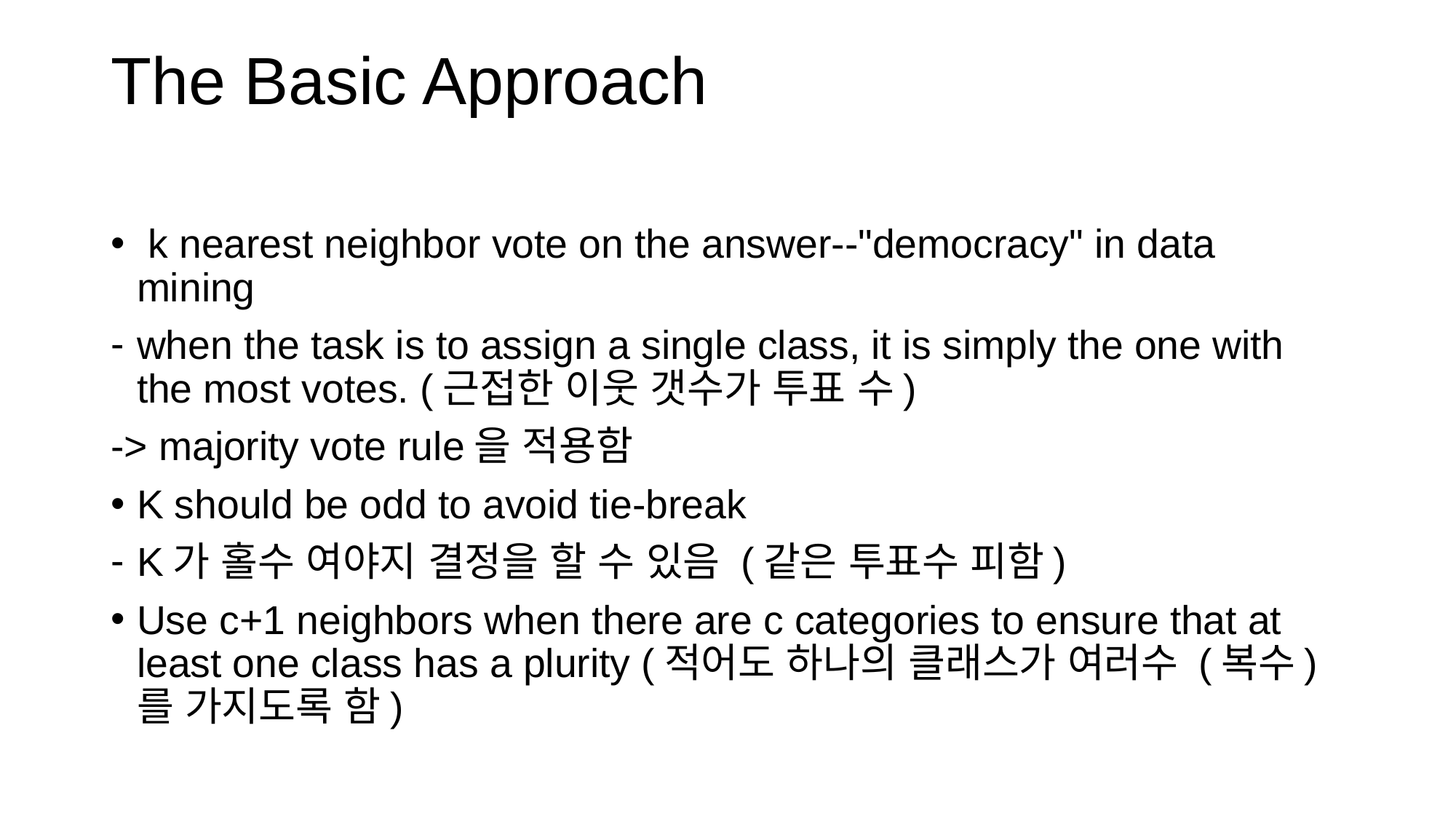

# The Basic Approach
 k nearest neighbor vote on the answer--"democracy" in data mining
when the task is to assign a single class, it is simply the one with the most votes. (근접한 이웃 갯수가 투표 수)
-> majority vote rule을 적용함
K should be odd to avoid tie-break
K가 홀수 여야지 결정을 할 수 있음 (같은 투표수 피함)
Use c+1 neighbors when there are c categories to ensure that at least one class has a plurity (적어도 하나의 클래스가 여러수 (복수) 를 가지도록 함)